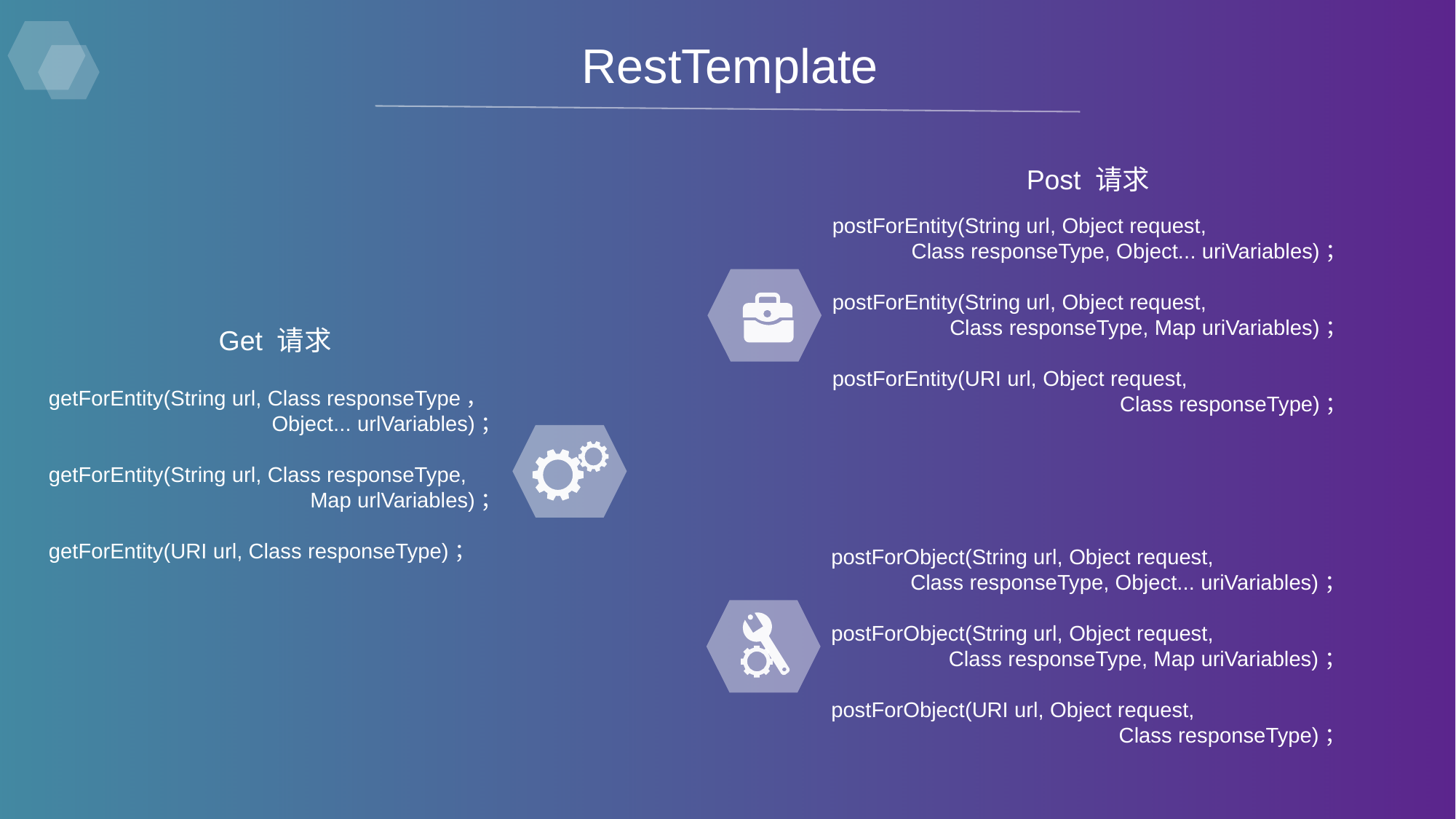

RestTemplate

Post 请求
postForEntity(String url, Object request,
Class responseType, Object... uriVariables)；

postForEntity(String url, Object request,
Class responseType, Map uriVariables)；

postForEntity(URI url, Object request,
Class responseType)；

postForObject(String url, Object request,
Class responseType, Object... uriVariables)；

postForObject(String url, Object request,
Class responseType, Map uriVariables)；

postForObject(URI url, Object request,
Class responseType)；

getForEntity(String url, Class responseType，
Object... urlVariables)；

getForEntity(String url, Class responseType,
Map urlVariables)；

getForEntity(URI url, Class responseType)；

Get 请求